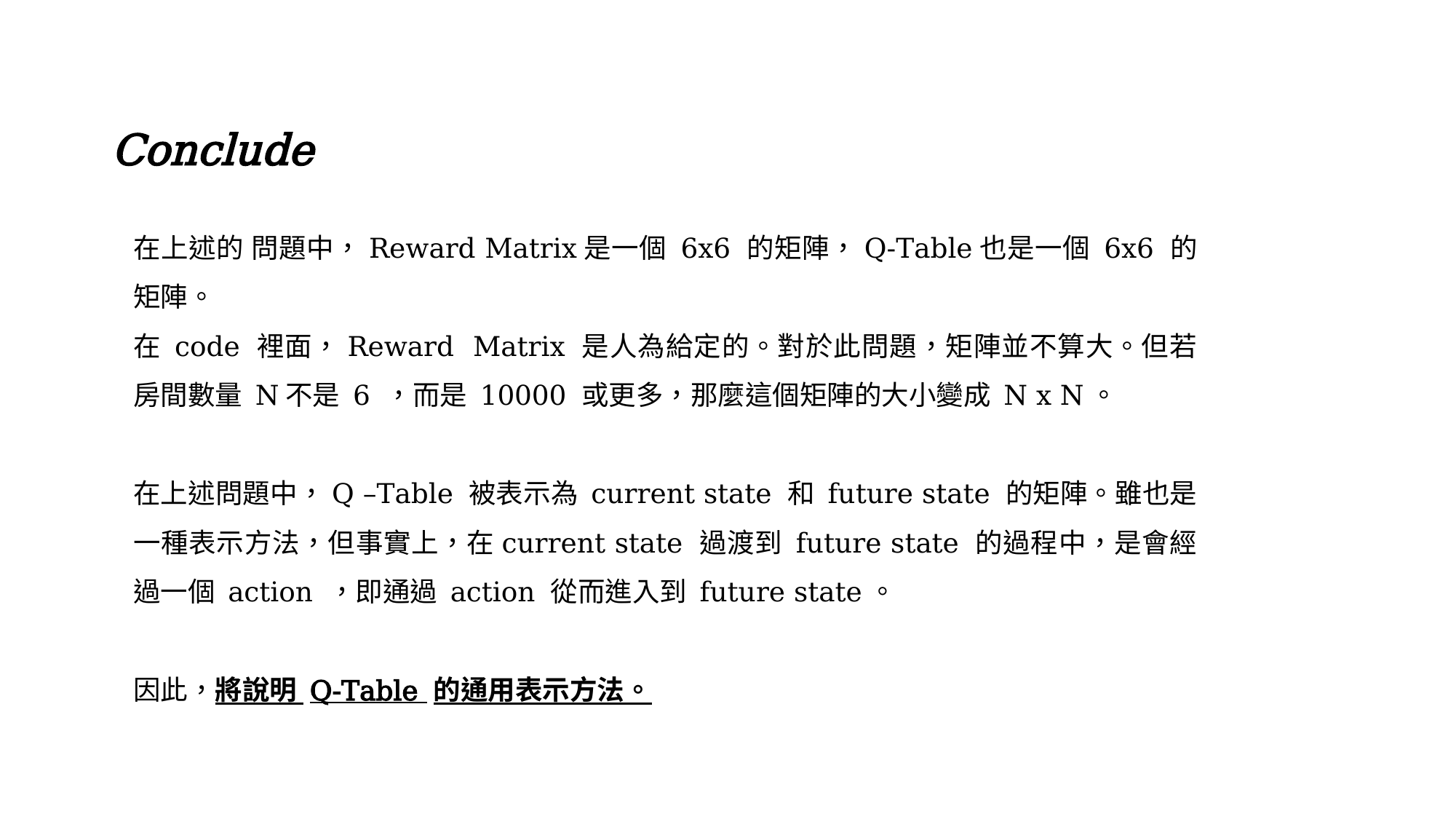

Conclude
在上述的 問題中，Reward Matrix是一個 6x6 的矩陣，Q-Table也是一個 6x6 的矩陣。
在 code 裡面，Reward  Matrix 是人為給定的。對於此問題，矩陣並不算大。但若房間數量 N不是 6 ，而是 10000 或更多，那麼這個矩陣的大小變成 N x N。

在上述問題中，Q –Table 被表示為 current state 和 future state 的矩陣。雖也是一種表示方法，但事實上，在current state 過渡到 future state 的過程中，是會經過一個 action ，即通過 action 從而進入到 future state。

因此，將說明 Q-Table 的通用表示方法。